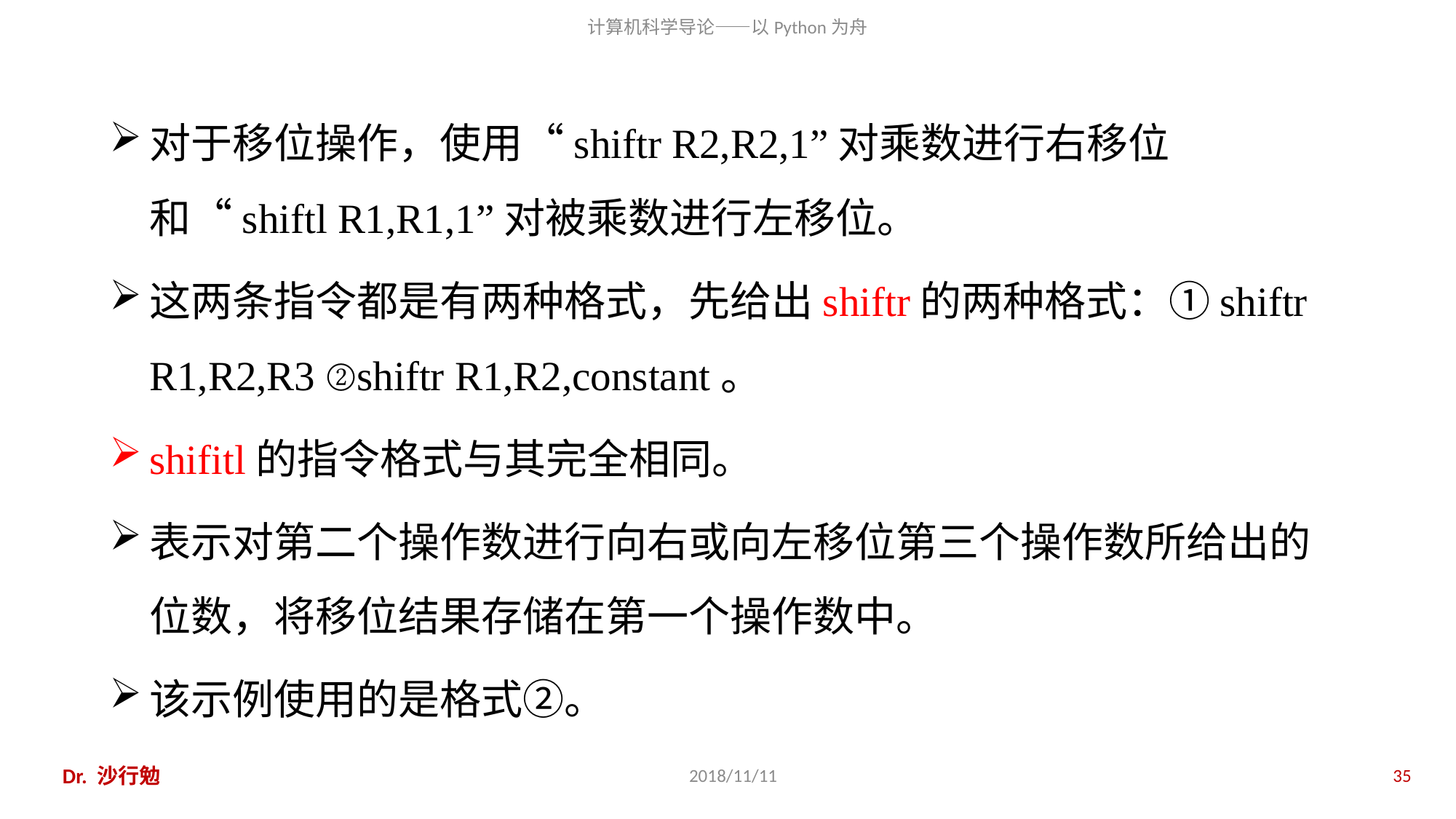

对于移位操作，使用“shiftr R2,R2,1”对乘数进行右移位和“shiftl R1,R1,1”对被乘数进行左移位。
这两条指令都是有两种格式，先给出shiftr的两种格式：①shiftr R1,R2,R3 ②shiftr R1,R2,constant。
shifitl的指令格式与其完全相同。
表示对第二个操作数进行向右或向左移位第三个操作数所给出的位数，将移位结果存储在第一个操作数中。
该示例使用的是格式②。

Dr. 沙行勉
2018/11/11
35